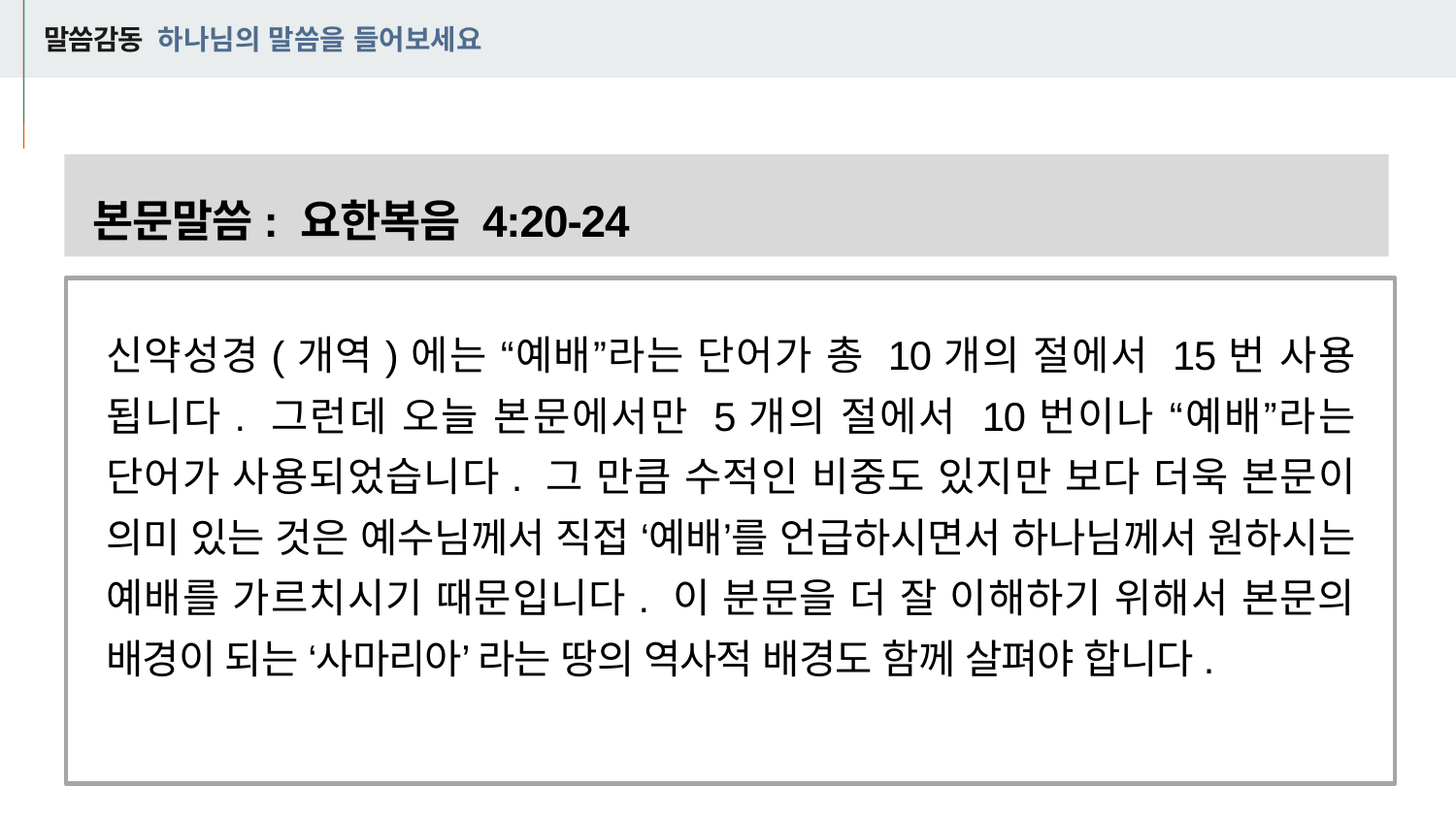

# 말씀감동  하나님의 말씀을 들어보세요
본문말씀: 요한복음 4:20-24
신약성경(개역)에는 “예배”라는 단어가 총 10개의 절에서 15번 사용 됩니다. 그런데 오늘 본문에서만 5개의 절에서 10번이나 “예배”라는 단어가 사용되었습니다. 그 만큼 수적인 비중도 있지만 보다 더욱 본문이 의미 있는 것은 예수님께서 직접 ‘예배’를 언급하시면서 하나님께서 원하시는 예배를 가르치시기 때문입니다. 이 분문을 더 잘 이해하기 위해서 본문의 배경이 되는 ‘사마리아’ 라는 땅의 역사적 배경도 함께 살펴야 합니다.